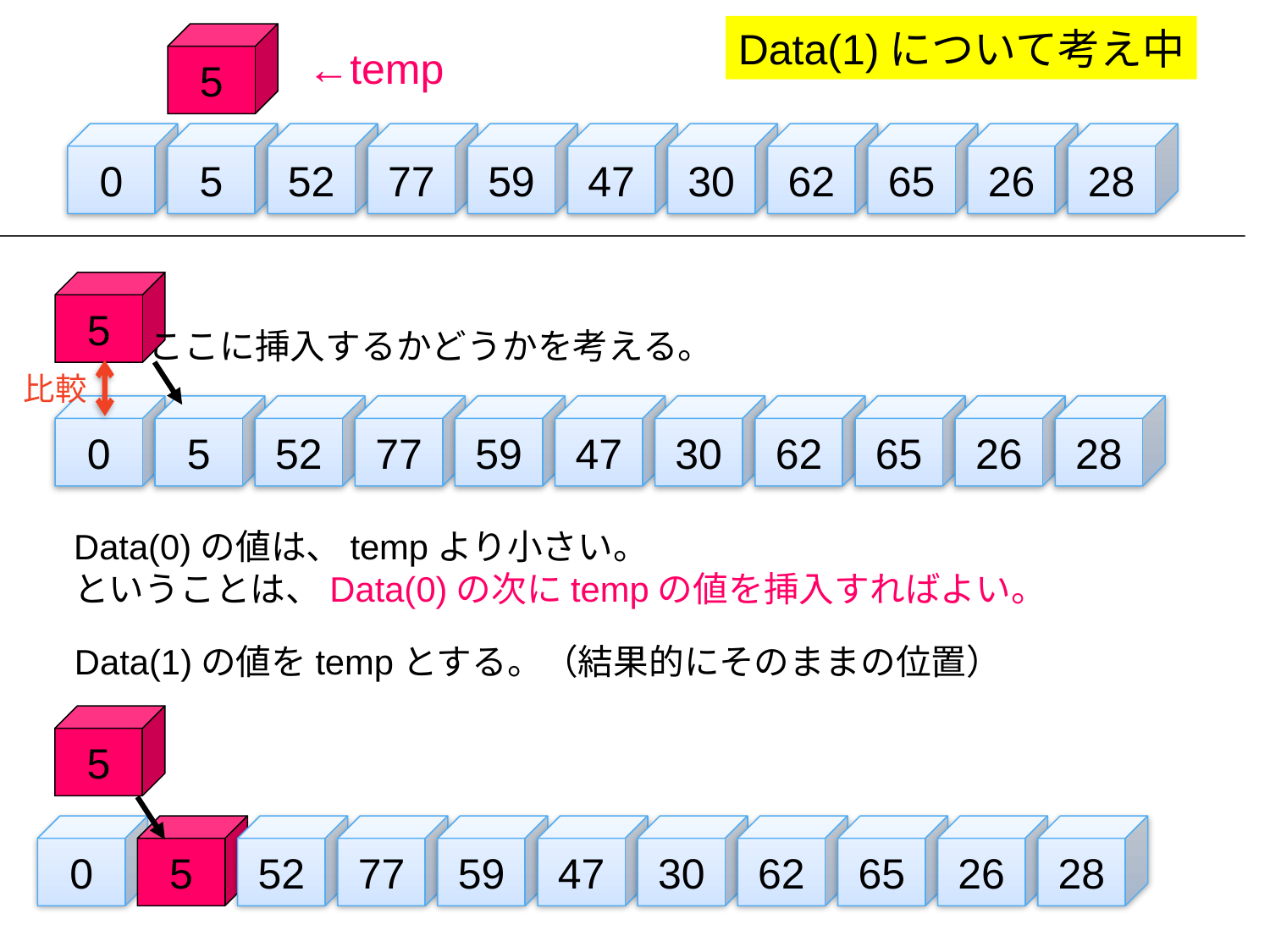

Data(1)について考え中
5
←temp
0
5
52
77
59
47
30
62
65
26
28

5
ここに挿入するかどうかを考える。

比較
0
5
52
77
59
47
30
62
65
26
28
Data(0)の値は、tempより小さい。
ということは、Data(0)の次にtempの値を挿入すればよい。
Data(1)の値をtempとする。（結果的にそのままの位置）
5

0
5
52
77
59
47
30
62
65
26
28